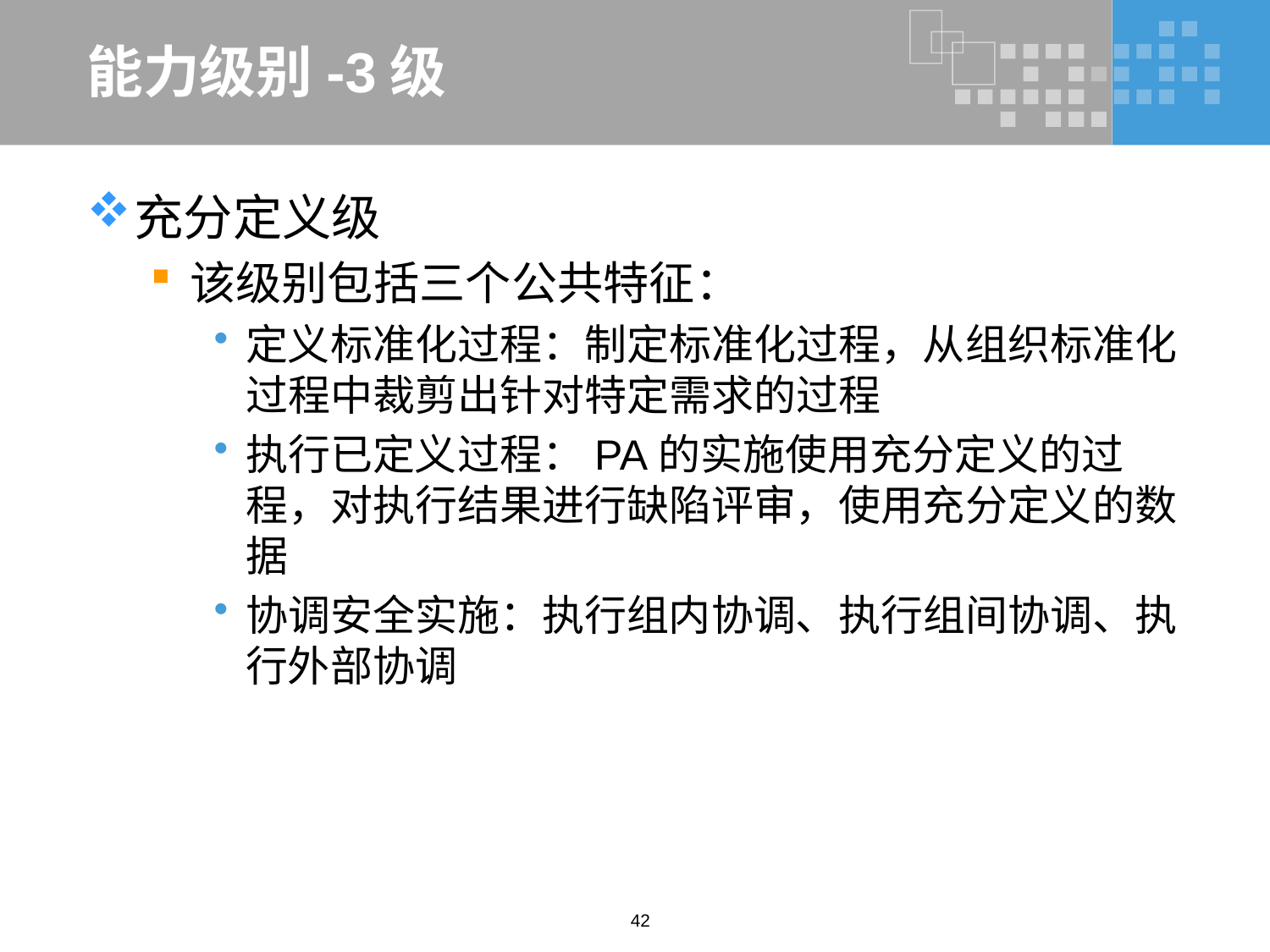

# 能力级别-3级
充分定义级
该级别包括三个公共特征：
定义标准化过程：制定标准化过程，从组织标准化过程中裁剪出针对特定需求的过程
执行已定义过程：PA的实施使用充分定义的过程，对执行结果进行缺陷评审，使用充分定义的数据
协调安全实施：执行组内协调、执行组间协调、执行外部协调

42